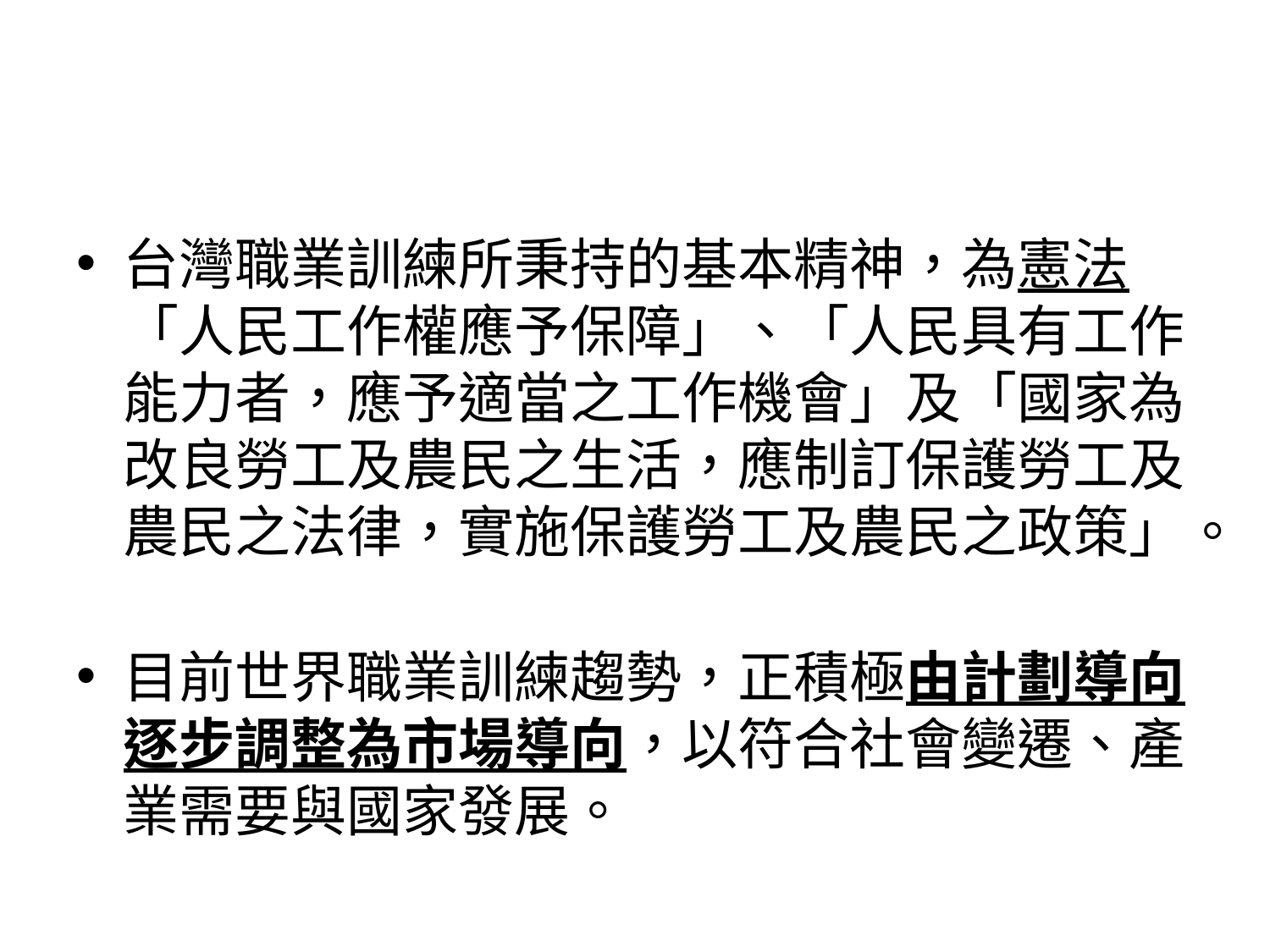

#
台灣職業訓練所秉持的基本精神，為憲法「人民工作權應予保障」、「人民具有工作能力者，應予適當之工作機會」及「國家為改良勞工及農民之生活，應制訂保護勞工及農民之法律，實施保護勞工及農民之政策」。
目前世界職業訓練趨勢，正積極由計劃導向逐步調整為市場導向，以符合社會變遷、產業需要與國家發展。